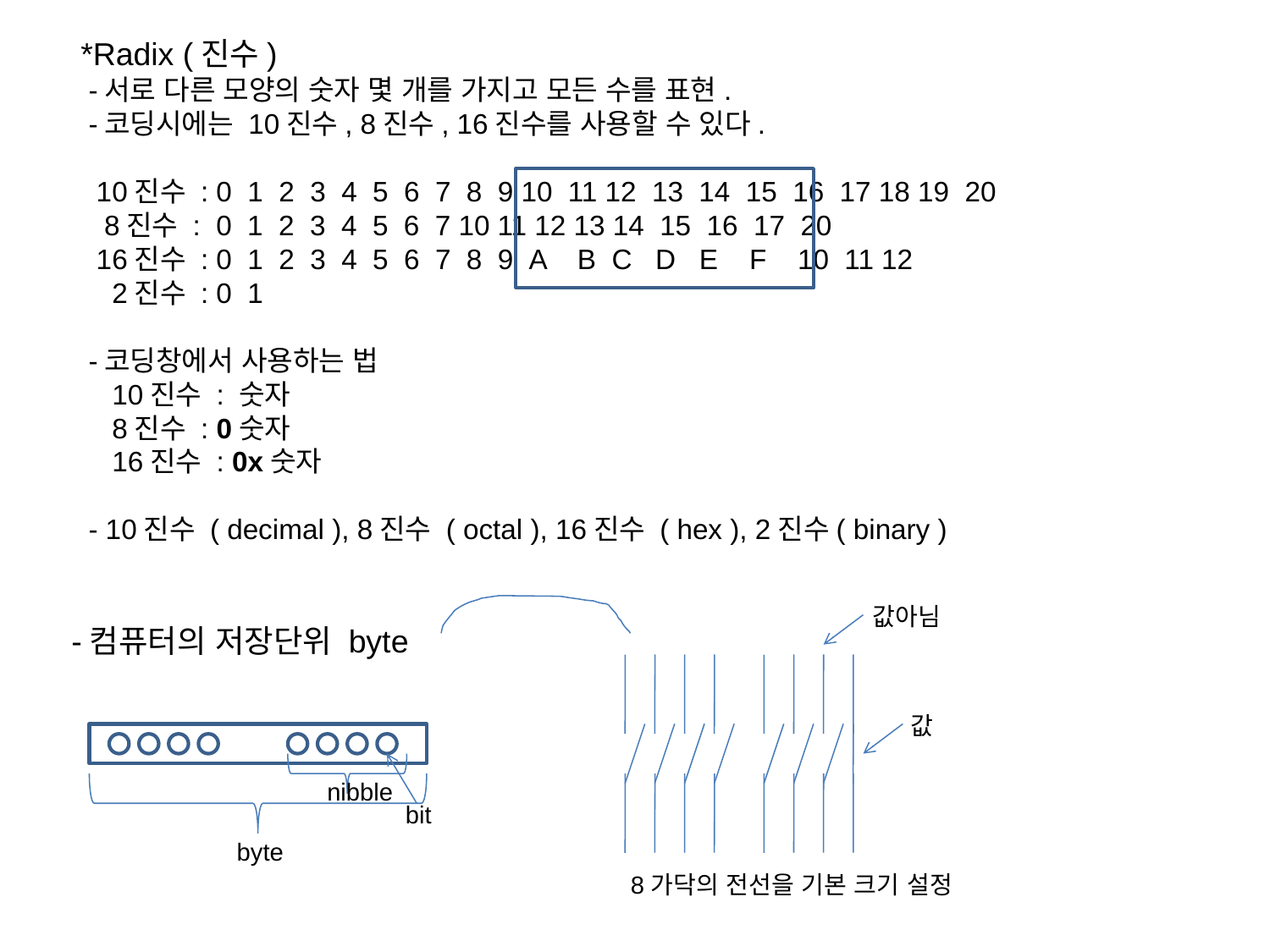

*Radix (진수)
 -서로 다른 모양의 숫자 몇 개를 가지고 모든 수를 표현.
 -코딩시에는 10진수, 8진수, 16진수를 사용할 수 있다.

  10진수 : 0  1  2  3  4  5  6  7  8  9 10  11 12  13  14  15  16  17 18 19  20
   8진수 :  0  1  2  3  4  5  6  7 10 11 12 13 14  15  16  17  20
  16진수 : 0  1  2  3  4  5  6  7  8  9  A    B  C   D   E    F    10  11 12
    2진수 : 0  1

 -코딩창에서 사용하는 법
    10진수 : 숫자
    8진수 : 0숫자
    16진수 : 0x숫자

 - 10진수 ( decimal ), 8진수 ( octal ), 16진수 ( hex ), 2진수( binary )

값아님

-컴퓨터의 저장단위 byte

값

nibble
bit
byte
8가닥의 전선을 기본 크기 설정